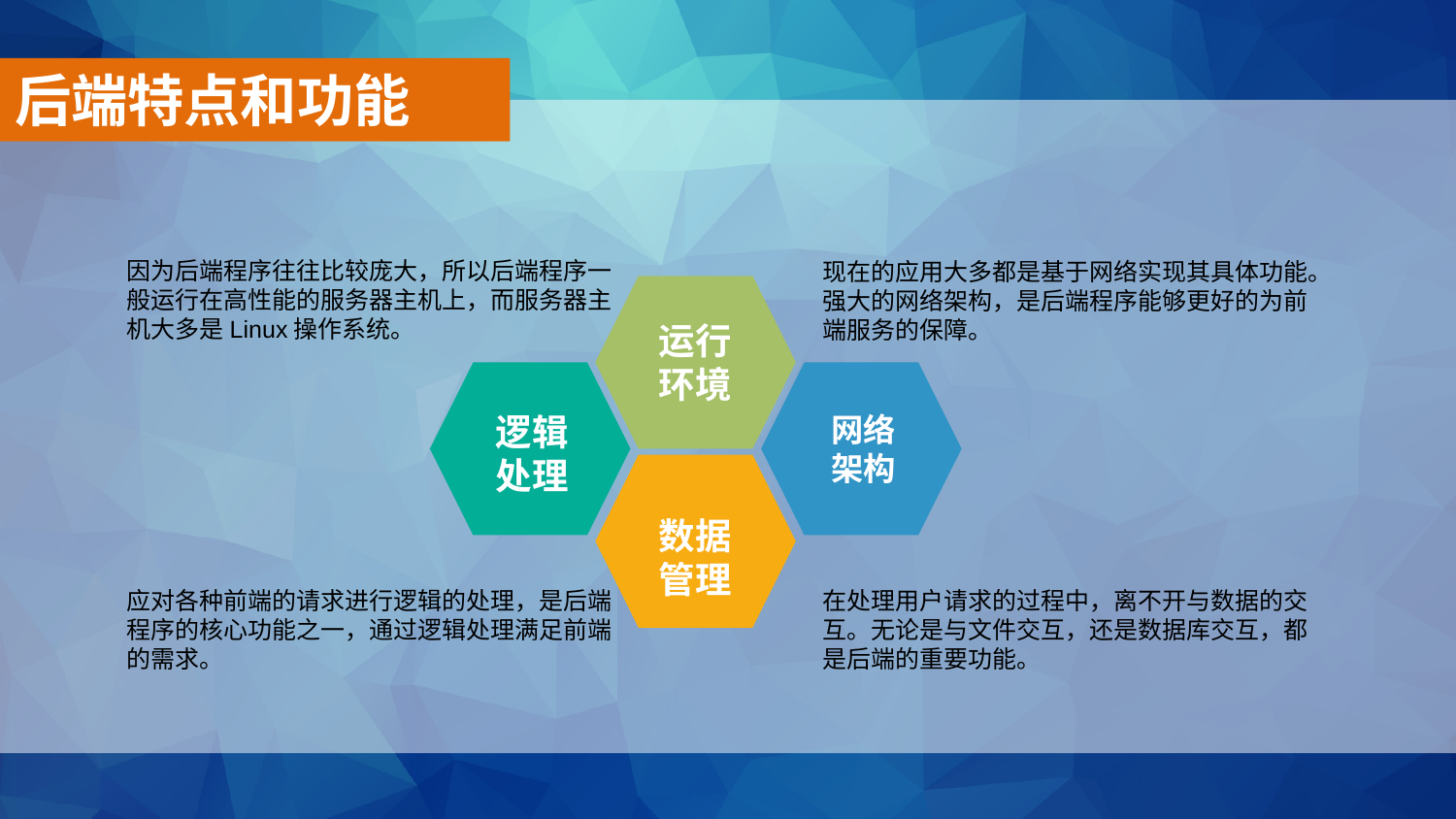

后端特点和功能

因为后端程序往往比较庞大，所以后端程序一般运行在高性能的服务器主机上，而服务器主机大多是Linux操作系统。
现在的应用大多都是基于网络实现其具体功能。强大的网络架构，是后端程序能够更好的为前端服务的保障。
运行环境

逻辑
处理
网络
架构

数据
管理
应对各种前端的请求进行逻辑的处理，是后端程序的核心功能之一，通过逻辑处理满足前端的需求。
在处理用户请求的过程中，离不开与数据的交互。无论是与文件交互，还是数据库交互，都是后端的重要功能。